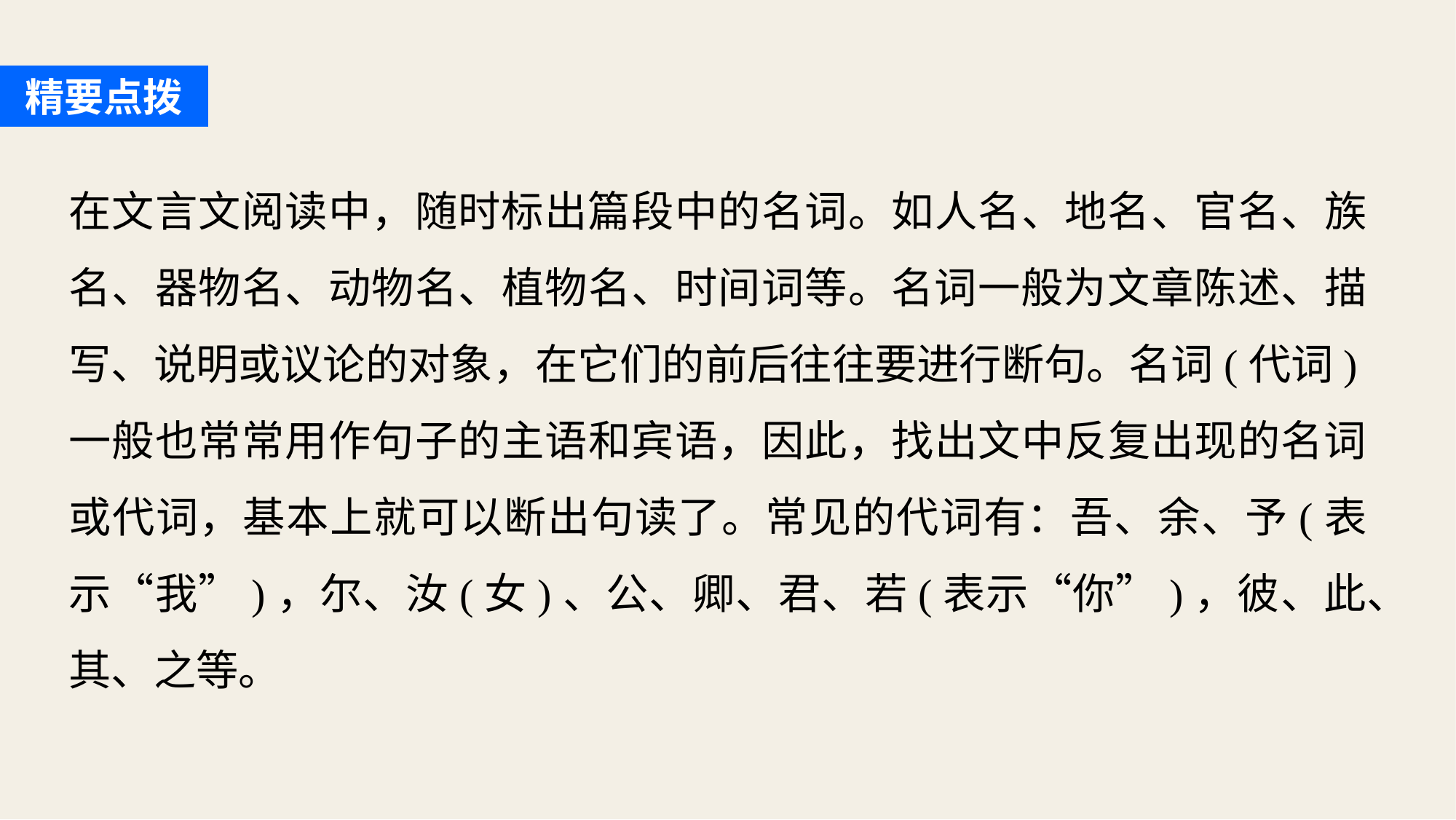

精要点拨
在文言文阅读中，随时标出篇段中的名词。如人名、地名、官名、族名、器物名、动物名、植物名、时间词等。名词一般为文章陈述、描写、说明或议论的对象，在它们的前后往往要进行断句。名词(代词)一般也常常用作句子的主语和宾语，因此，找出文中反复出现的名词或代词，基本上就可以断出句读了。常见的代词有：吾、余、予(表示“我”)，尔、汝(女)、公、卿、君、若(表示“你”)，彼、此、其、之等。